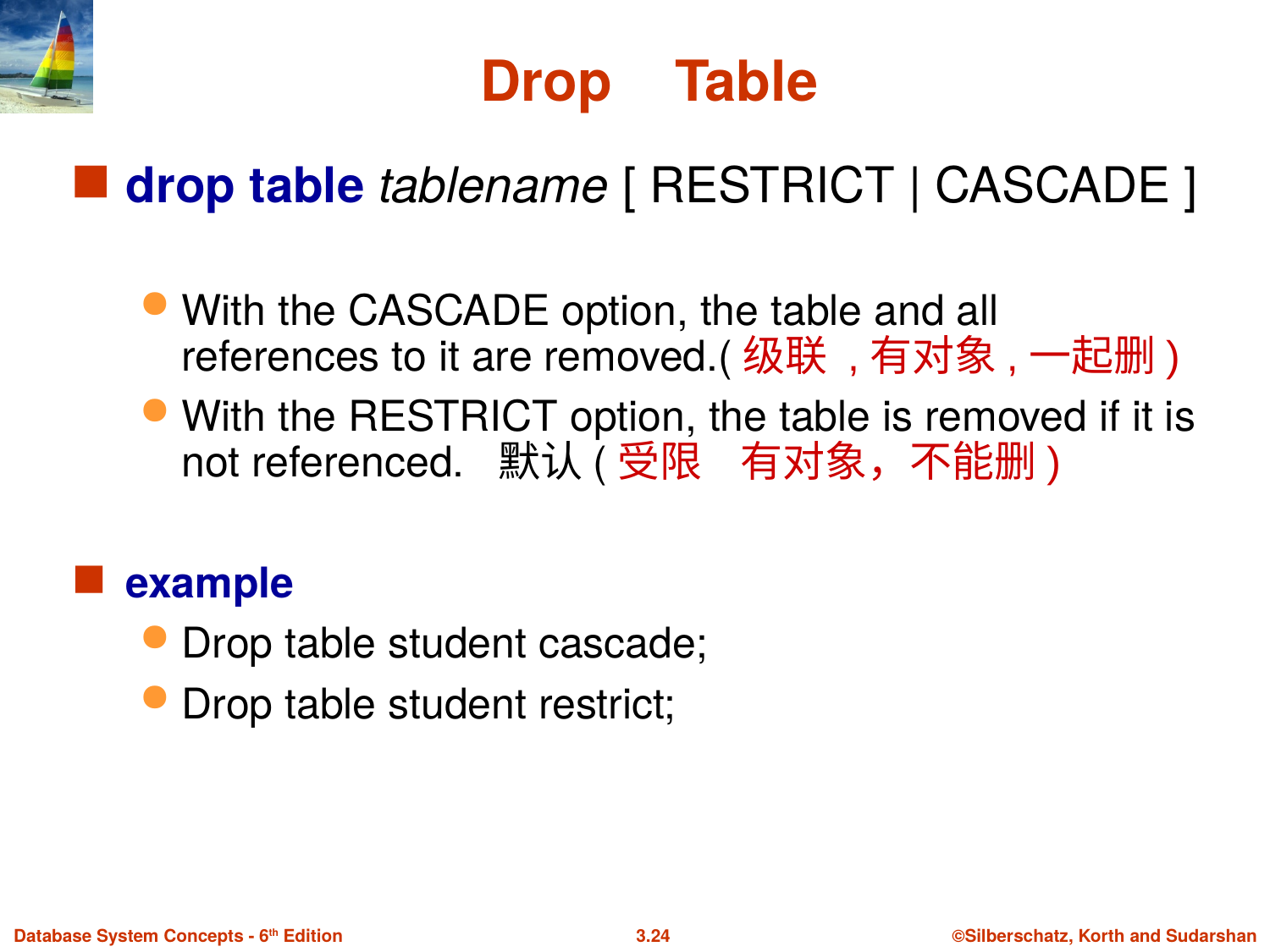

# Drop    Table
drop table tablename [ RESTRICT | CASCADE ]

With the CASCADE option, the table and all references to it are removed.(级联 ,有对象,一起删)
With the RESTRICT option, the table is removed if it is not referenced.  默认(受限    有对象，不能删)

example
Drop table student cascade;
Drop table student restrict;